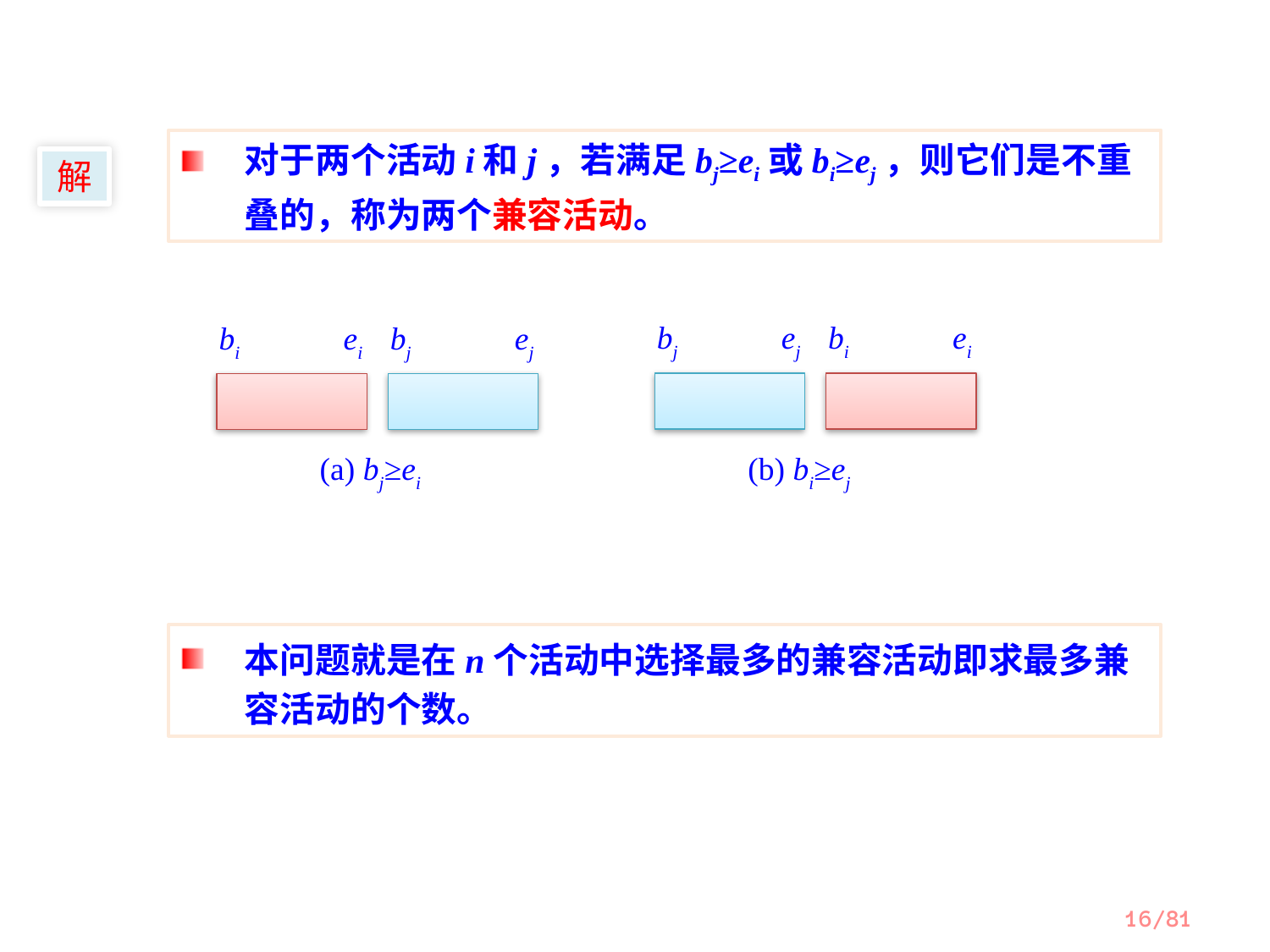

对于两个活动i和j，若满足bj≥ei或bi≥ej，则它们是不重叠的，称为两个兼容活动。
解
bj
ej
bi
ei
bi
ei
bj
ej

(a) bj≥ei
(b) bi≥ej
本问题就是在n个活动中选择最多的兼容活动即求最多兼容活动的个数。
16/81